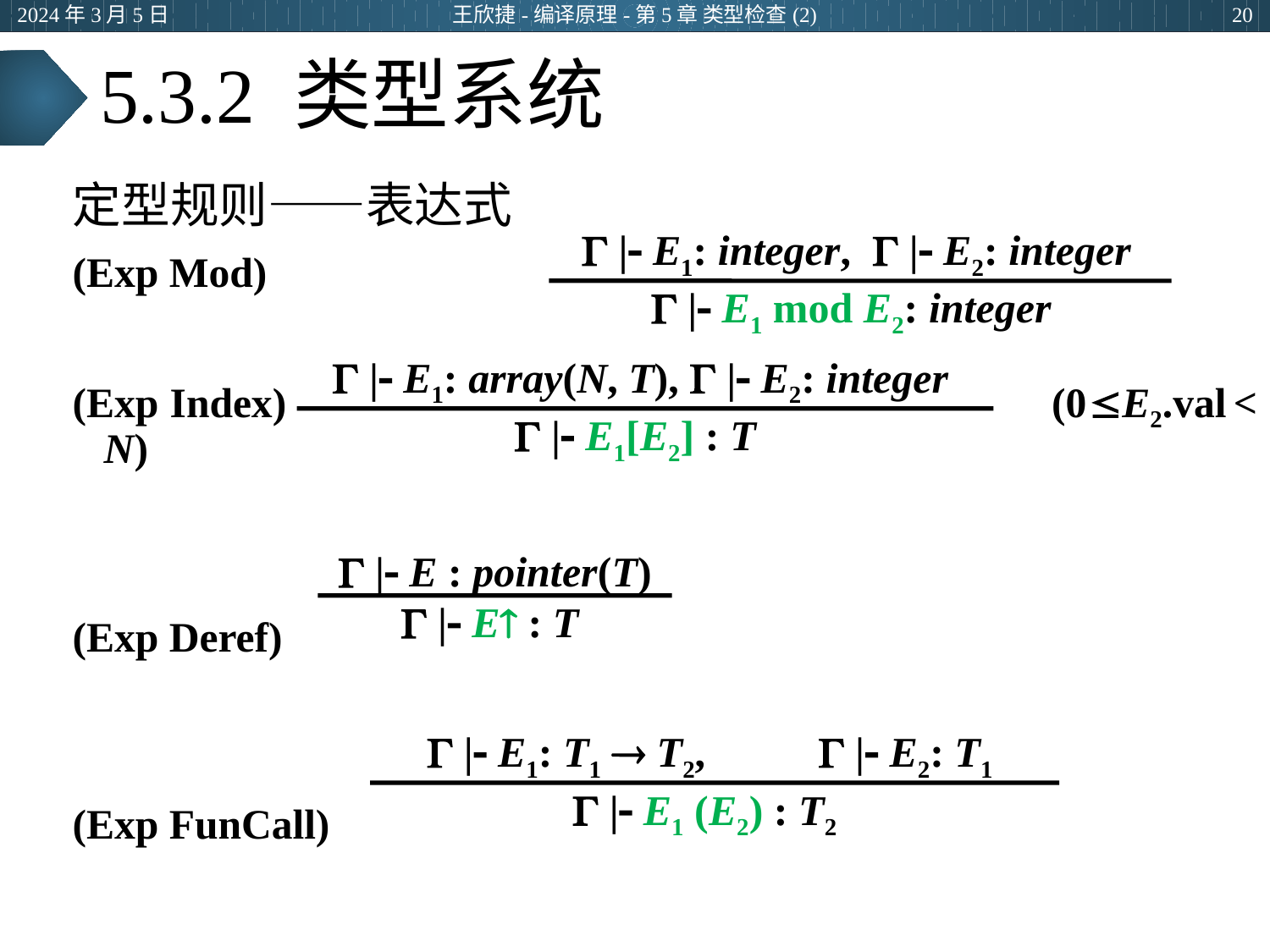

2024年3月5日
王欣捷-编译原理-第5章 类型检查(2)
20
# 5.3.2 类型系统
定型规则——表达式
(Exp Mod)

(Exp Index)                                                                    (0≤E2.val < N)

(Exp Deref)

(Exp FunCall)

 Γ |− E1: integer,  Γ |− E2: integer
Γ |− E1 mod E2: integer

 Γ |− E1: array(N, T), Γ |− E2: integer
Γ |− E1[E2] : T

 Γ |− E : pointer(T)
Γ |− E↑ : T

 Γ |− E1: T1 → T2, 	  Γ |− E2: T1
Γ |− E1 (E2) : T2